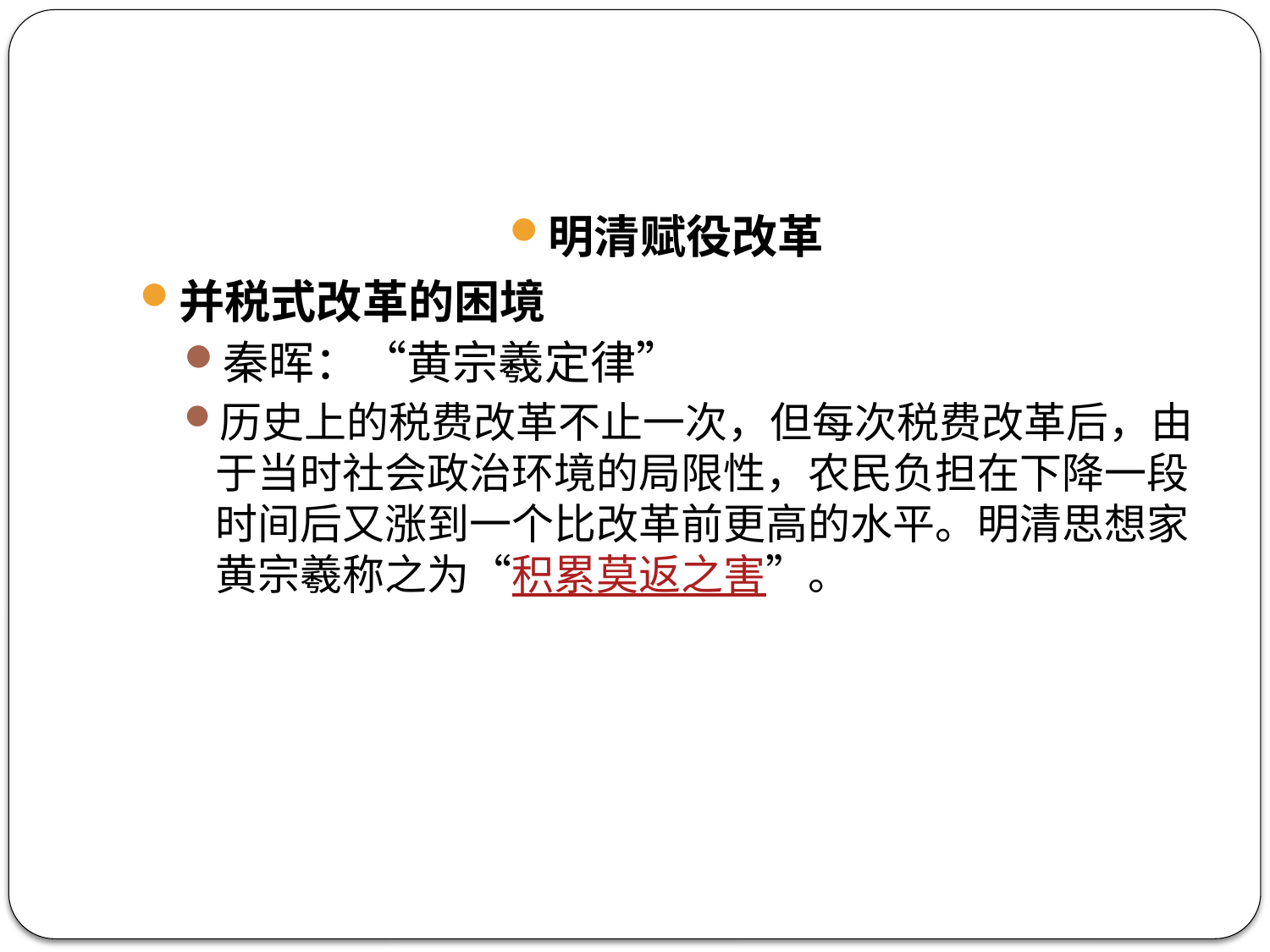

#
明清赋役改革
并税式改革的困境
秦晖：“黄宗羲定律”
历史上的税费改革不止一次，但每次税费改革后，由于当时社会政治环境的局限性，农民负担在下降一段时间后又涨到一个比改革前更高的水平。明清思想家黄宗羲称之为“积累莫返之害”。